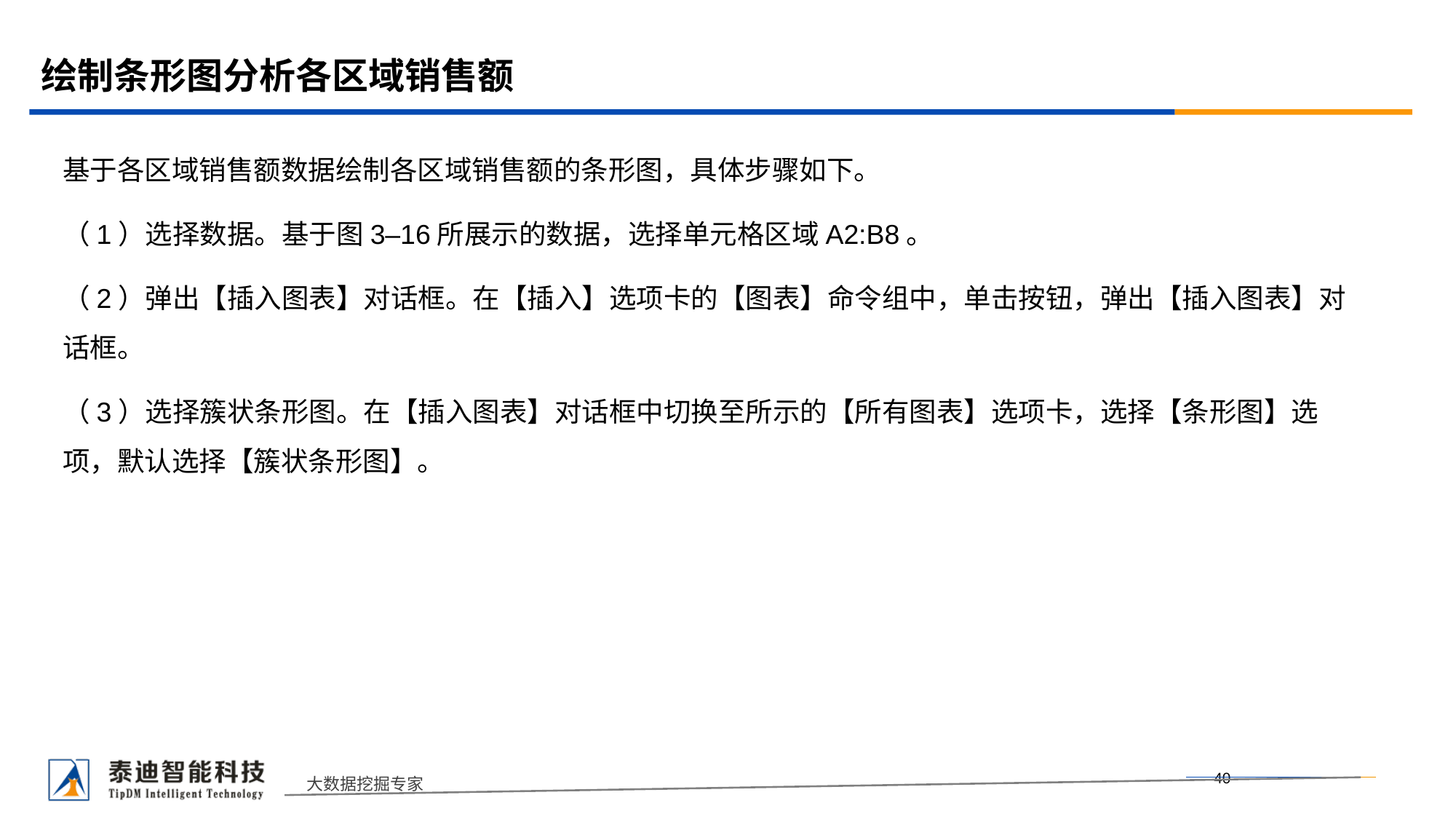

# 绘制条形图分析各区域销售额
基于各区域销售额数据绘制各区域销售额的条形图，具体步骤如下。
（1）选择数据。基于图3–16所展示的数据，选择单元格区域A2:B8。
（2）弹出【插入图表】对话框。在【插入】选项卡的【图表】命令组中，单击按钮，弹出【插入图表】对话框。
（3）选择簇状条形图。在【插入图表】对话框中切换至所示的【所有图表】选项卡，选择【条形图】选项，默认选择【簇状条形图】。